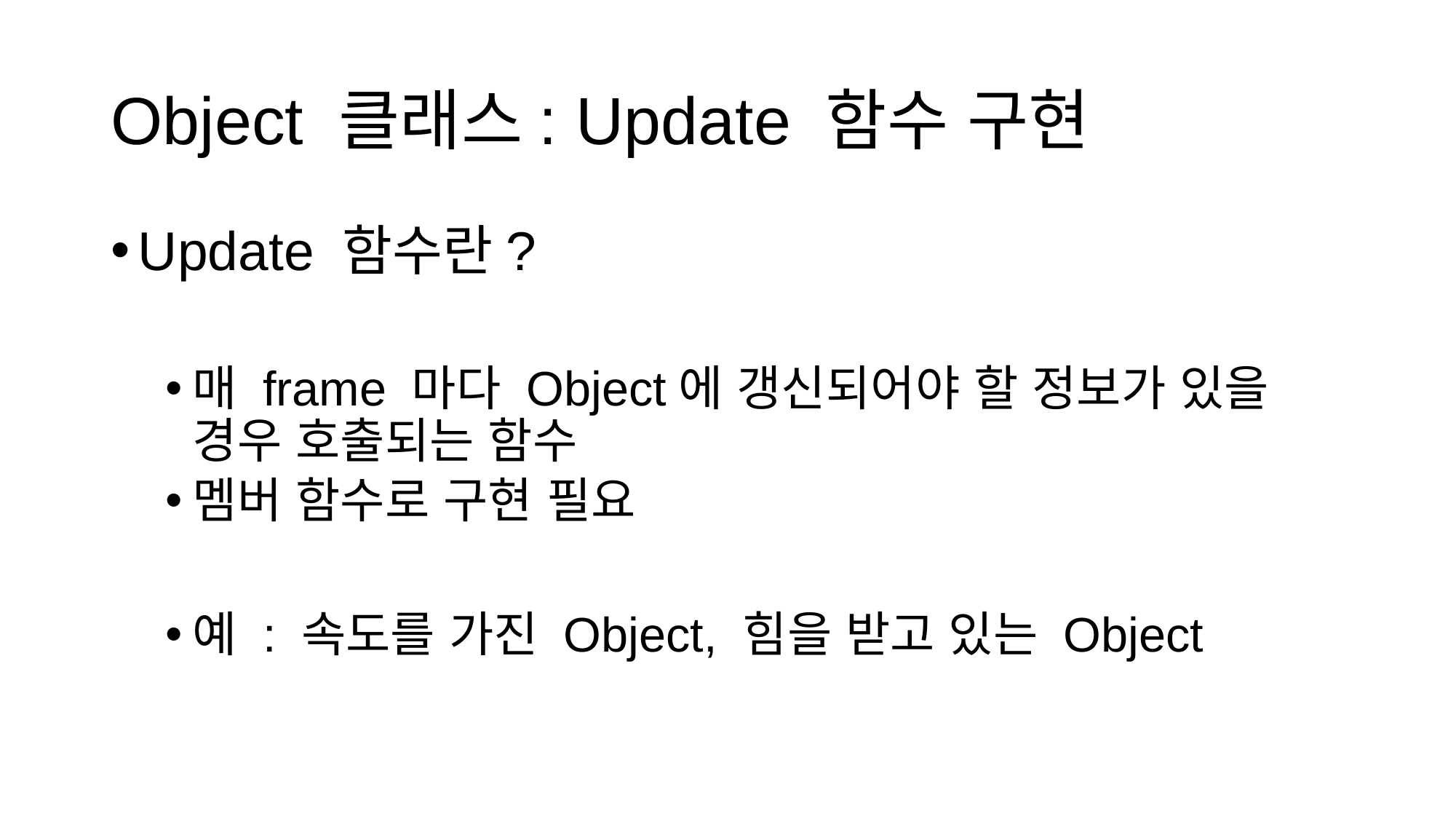

# Object 클래스: Update 함수 구현
Update 함수란?

매 frame 마다 Object에 갱신되어야 할 정보가 있을 경우 호출되는 함수
멤버 함수로 구현 필요

예 : 속도를 가진 Object, 힘을 받고 있는 Object